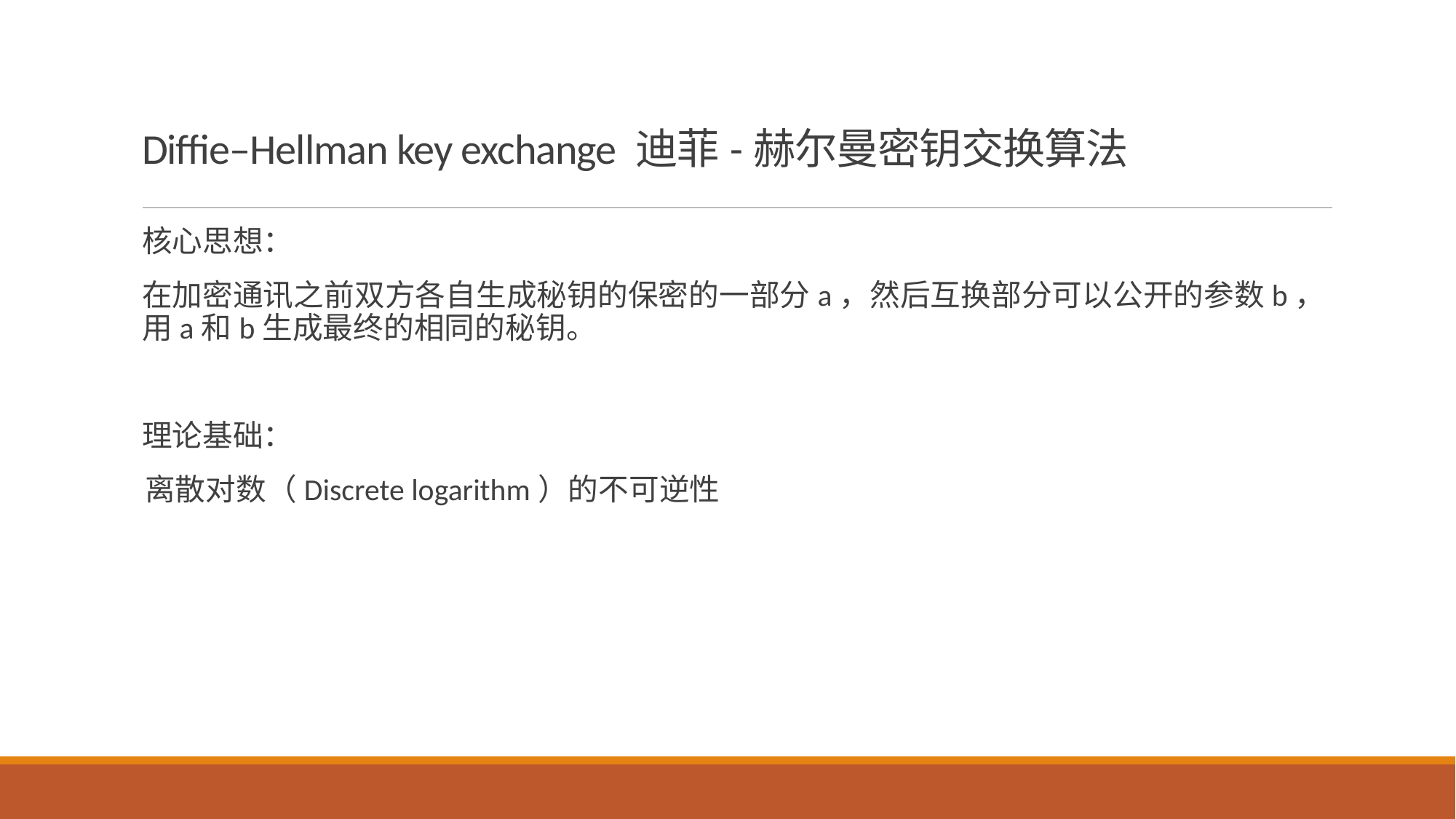

# Diffie–Hellman key exchange 迪菲-赫尔曼密钥交换算法
核心思想：
在加密通讯之前双方各自生成秘钥的保密的一部分a，然后互换部分可以公开的参数b，用a和b生成最终的相同的秘钥。

理论基础：
 离散对数（Discrete logarithm）的不可逆性